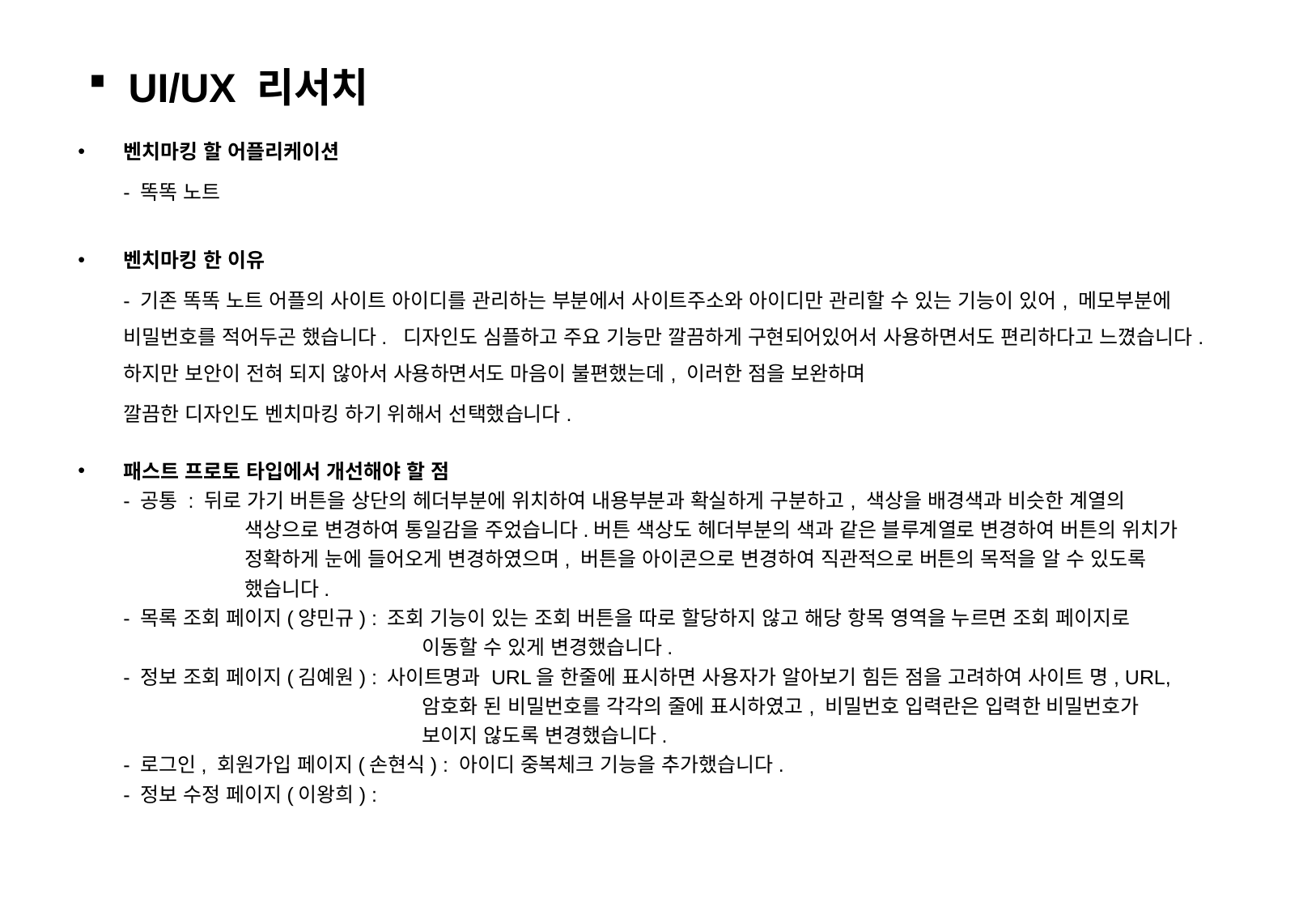

# UI/UX 리서치
벤치마킹 할 어플리케이션
	- 똑똑 노트

벤치마킹 한 이유
	- 기존 똑똑 노트 어플의 사이트 아이디를 관리하는 부분에서 사이트주소와 아이디만 관리할 수 있는 기능이 있어, 메모부분에 비밀번호를 적어두곤 했습니다.  디자인도 심플하고 주요 기능만 깔끔하게 구현되어있어서 사용하면서도 편리하다고 느꼈습니다. 하지만 보안이 전혀 되지 않아서 사용하면서도 마음이 불편했는데, 이러한 점을 보완하며
	깔끔한 디자인도 벤치마킹 하기 위해서 선택했습니다.

패스트 프로토 타입에서 개선해야 할 점
	- 공통 : 뒤로 가기 버튼을 상단의 헤더부분에 위치하여 내용부분과 확실하게 구분하고, 색상을 배경색과 비슷한 계열의
		색상으로 변경하여 통일감을 주었습니다.버튼 색상도 헤더부분의 색과 같은 블루계열로 변경하여 버튼의 위치가
		정확하게 눈에 들어오게 변경하였으며, 버튼을 아이콘으로 변경하여 직관적으로 버튼의 목적을 알 수 있도록
		했습니다.
	- 목록 조회 페이지(양민규) : 조회 기능이 있는 조회 버튼을 따로 할당하지 않고 해당 항목 영역을 누르면 조회 페이지로
			         이동할 수 있게 변경했습니다.
	- 정보 조회 페이지(김예원) : 사이트명과 URL을 한줄에 표시하면 사용자가 알아보기 힘든 점을 고려하여 사이트 명, URL,
			         암호화 된 비밀번호를 각각의 줄에 표시하였고, 비밀번호 입력란은 입력한 비밀번호가
			         보이지 않도록 변경했습니다.
	- 로그인, 회원가입 페이지(손현식) : 아이디 중복체크 기능을 추가했습니다.
	- 정보 수정 페이지(이왕희) :